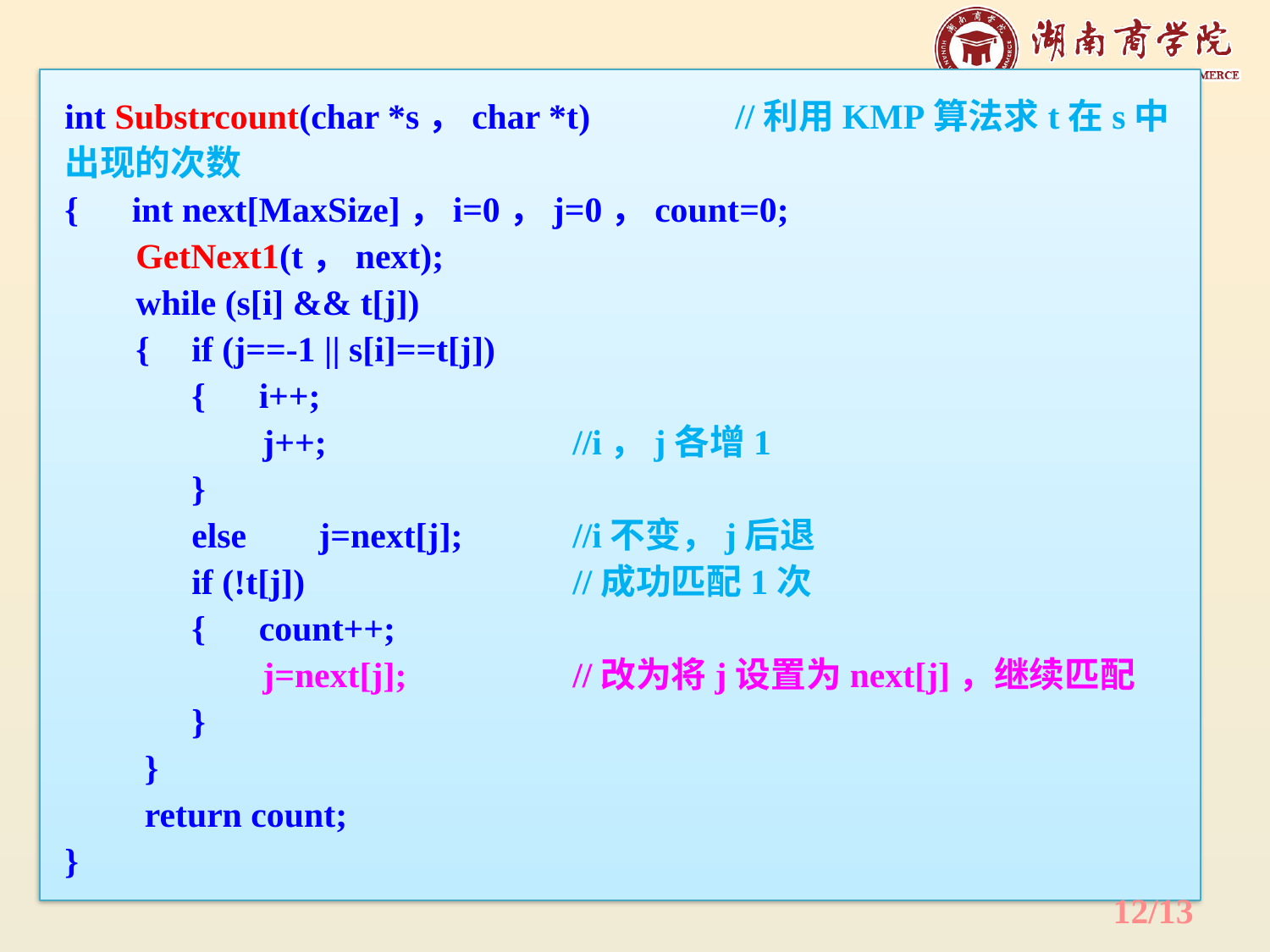

int Substrcount(char *s，char *t)	    //利用KMP算法求t在s中出现的次数
{      int next[MaxSize]，i=0，j=0，count=0;
        GetNext1(t，next);
        while (s[i] && t[j])
        {	if (j==-1 || s[i]==t[j])
	{      i++;
	        j++;		//i，j各增1
	}
	else	j=next[j]; 	//i不变，j后退
	if (!t[j])			//成功匹配1次
	{      count++;
	        j=next[j];		//改为将j设置为next[j]，继续匹配
	}
         }
         return count;
}
12/13